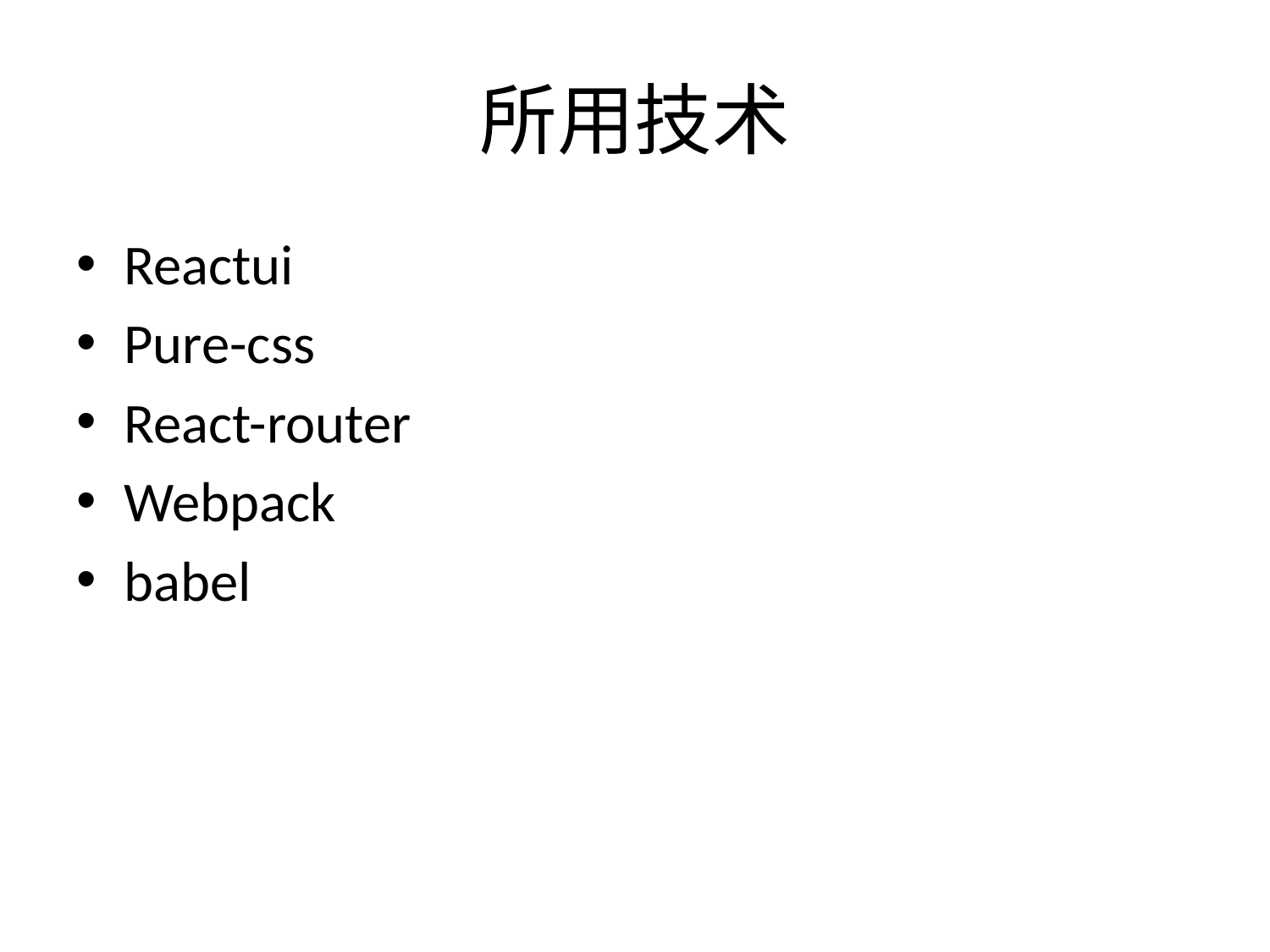

# 所用技术
Reactui
Pure-css
React-router
Webpack
babel